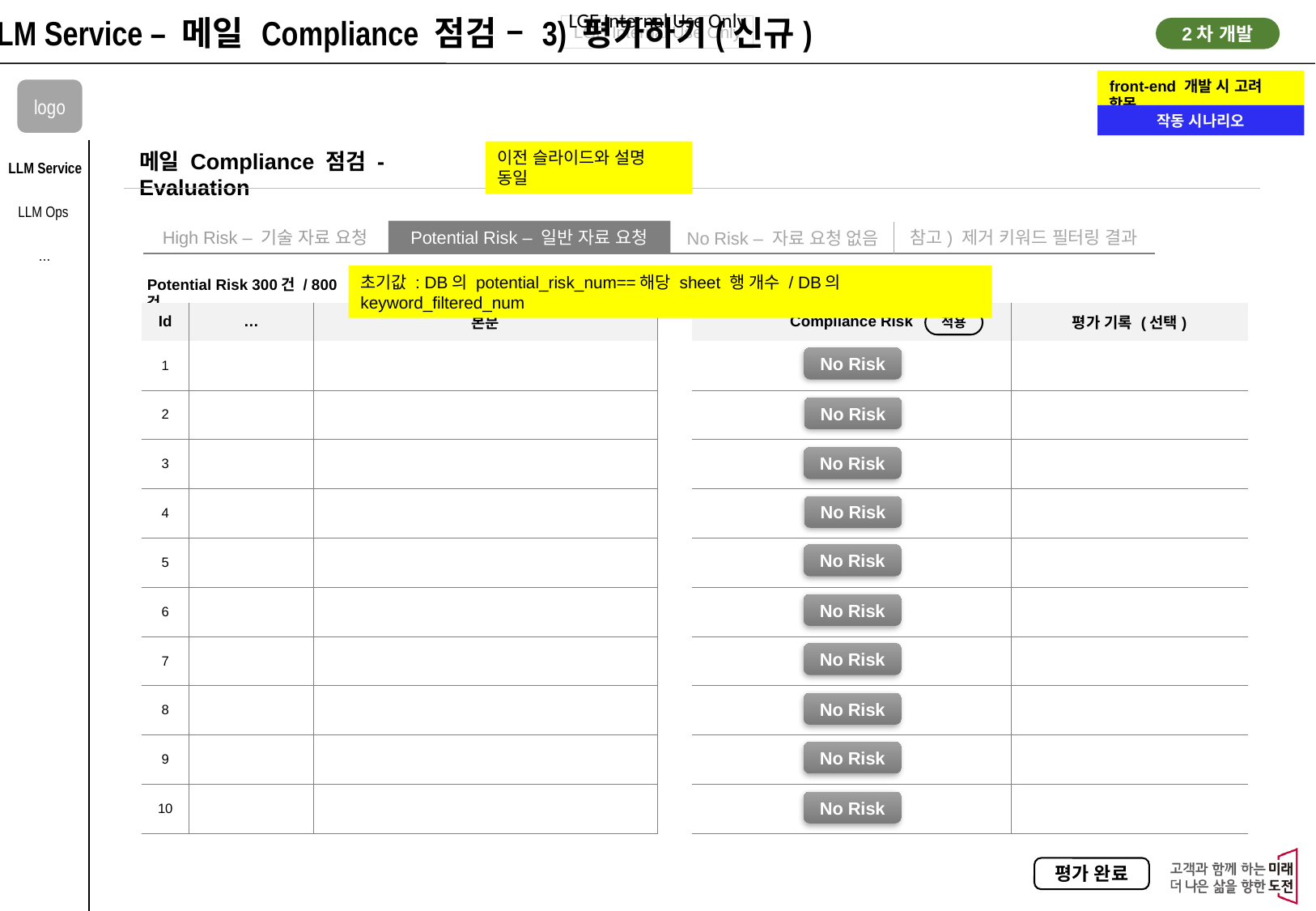

LLM Service – 메일 Compliance 점검 – 3) 평가하기(신규)
2차 개발
front-end 개발 시 고려 항목
logo
작동 시나리오
이전 슬라이드와 설명 동일
메일 Compliance 점검 - Evaluation
LLM Service
LLM Ops
High Risk – 기술 자료 요청
Potential Risk – 일반 자료 요청
참고) 제거 키워드 필터링 결과
No Risk – 자료 요청 없음
…
초기값 : DB의 potential_risk_num==해당 sheet 행 개수 / DB의 keyword_filtered_num
Potential Risk 300건 / 800건
| Id | … | 본문 |
| --- | --- | --- |
| 1 |  |  |
| 2 |  |  |
| 3 |  |  |
| 4 |  |  |
| 5 |  |  |
| 6 |  |  |
| 7 |  |  |
| 8 |  |  |
| 9 |  |  |
| 10 |  |  |
| Compliance Risk | 평가 기록 (선택) |
| --- | --- |
|  |  |
|  |  |
|  |  |
|  |  |
|  |  |
|  |  |
|  |  |
|  |  |
|  |  |
|  |  |
적용
No Risk
No Risk
No Risk
No Risk
No Risk
No Risk
No Risk
No Risk
No Risk
No Risk
평가 완료